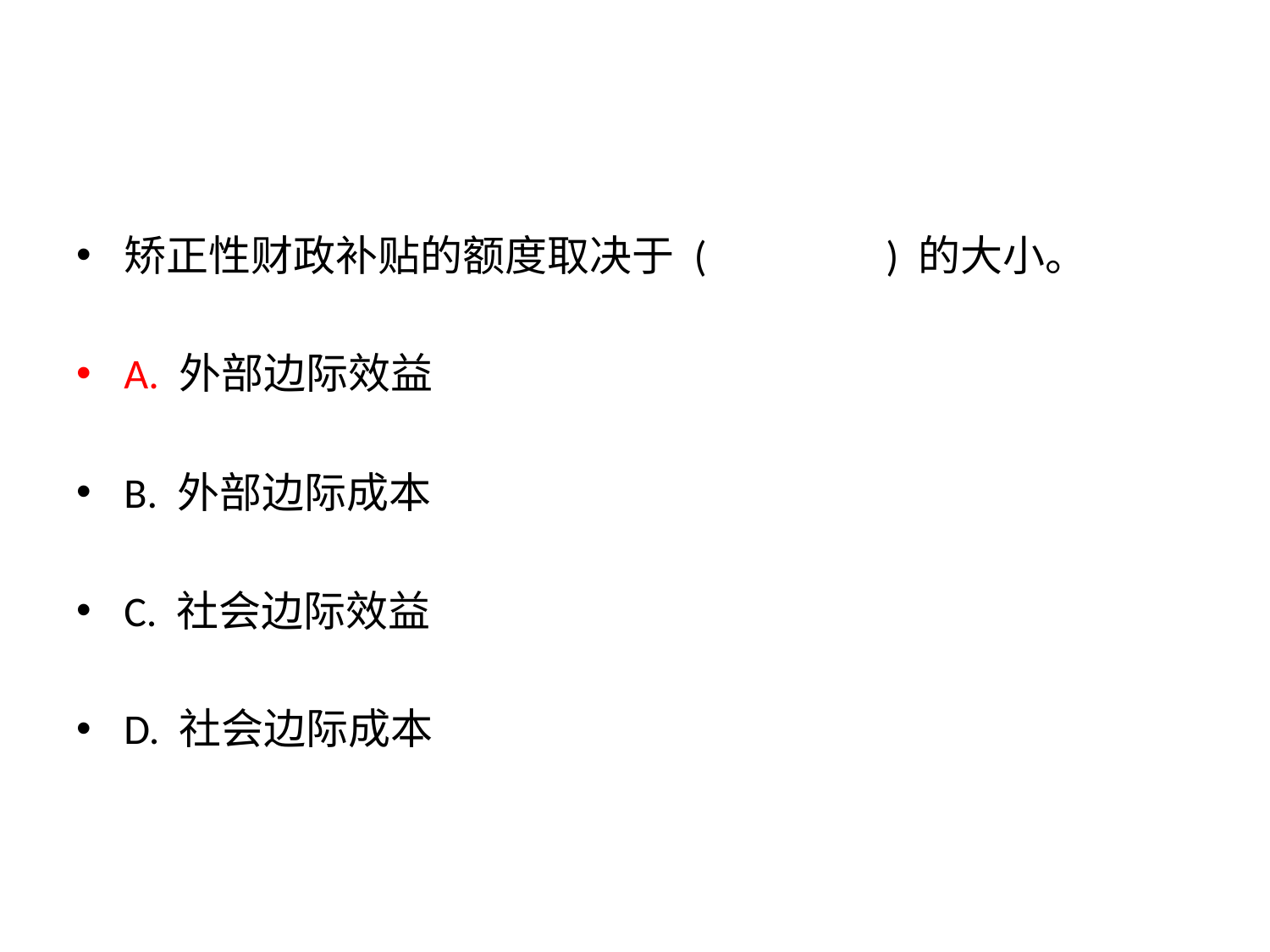

矫正性财政补贴的额度取决于 ( 		) 的大小。

A. 外部边际效益

B. 外部边际成本

C. 社会边际效益

D. 社会边际成本